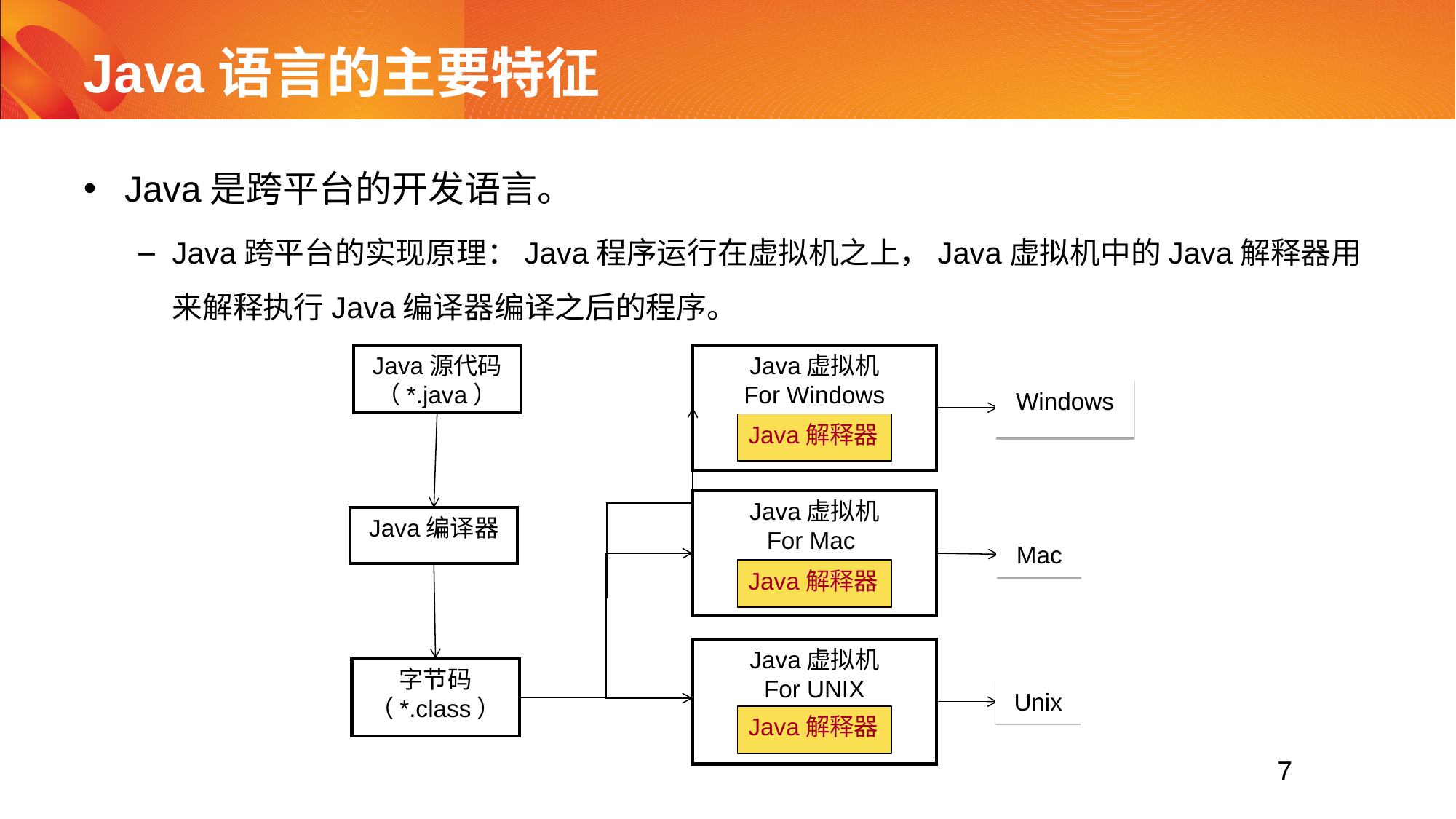

# Java语言的主要特征
Java是跨平台的开发语言。
Java跨平台的实现原理：Java程序运行在虚拟机之上，Java虚拟机中的Java解释器用来解释执行Java编译器编译之后的程序。

Java源代码（*.java）
Java虚拟机
For Windows
Windows
Java编译器
Mac
字节码
（*.class）
Unix
Java解释器
Java虚拟机
For Mac
Java解释器
Java虚拟机
For UNIX
Java解释器